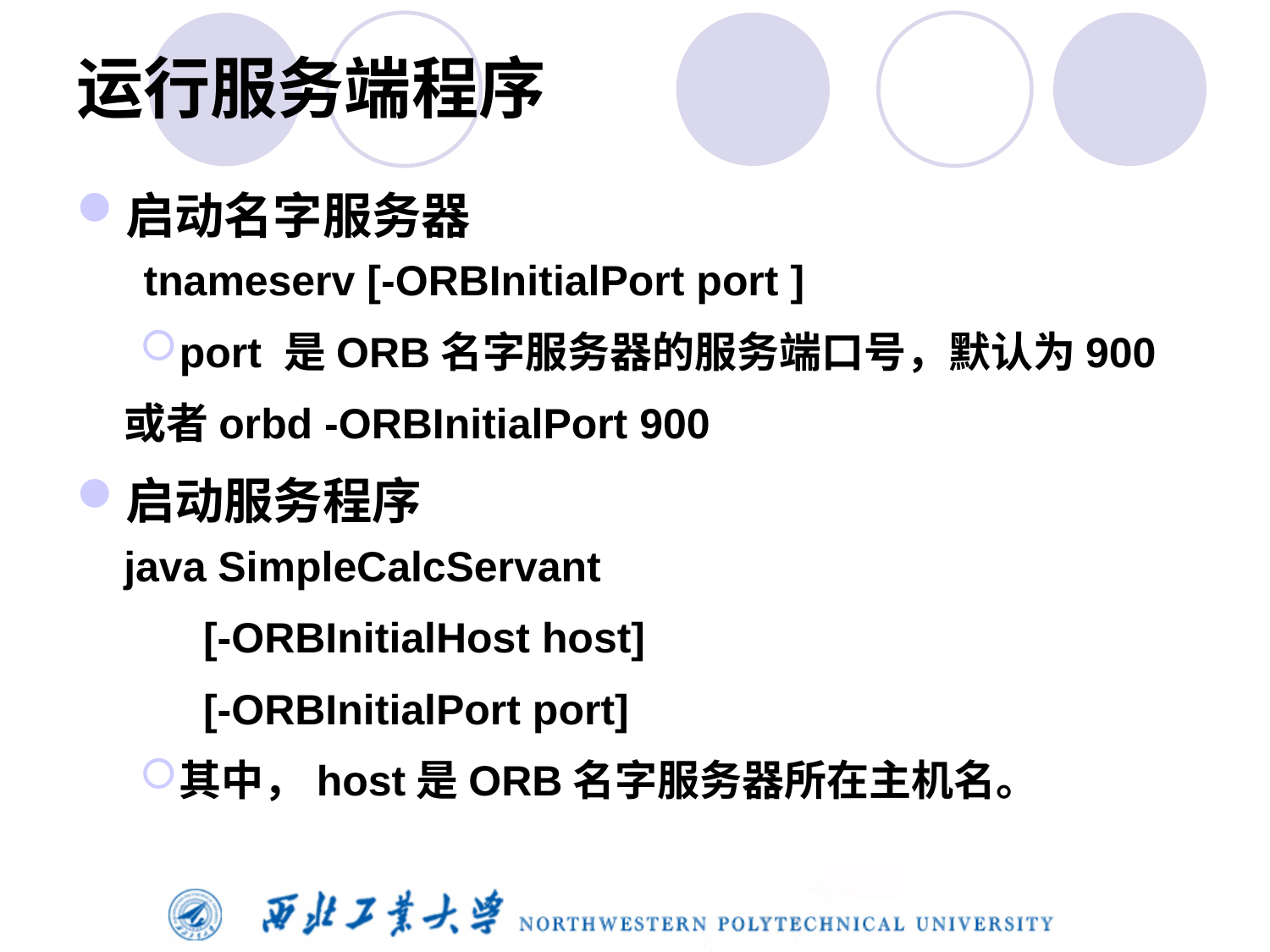

# 运行服务端程序
启动名字服务器
 tnameserv [-ORBInitialPort port ]
port 是ORB名字服务器的服务端口号，默认为900
	或者orbd -ORBInitialPort 900
启动服务程序
java SimpleCalcServant
	[-ORBInitialHost host]
	[-ORBInitialPort port]
其中，host是ORB名字服务器所在主机名。